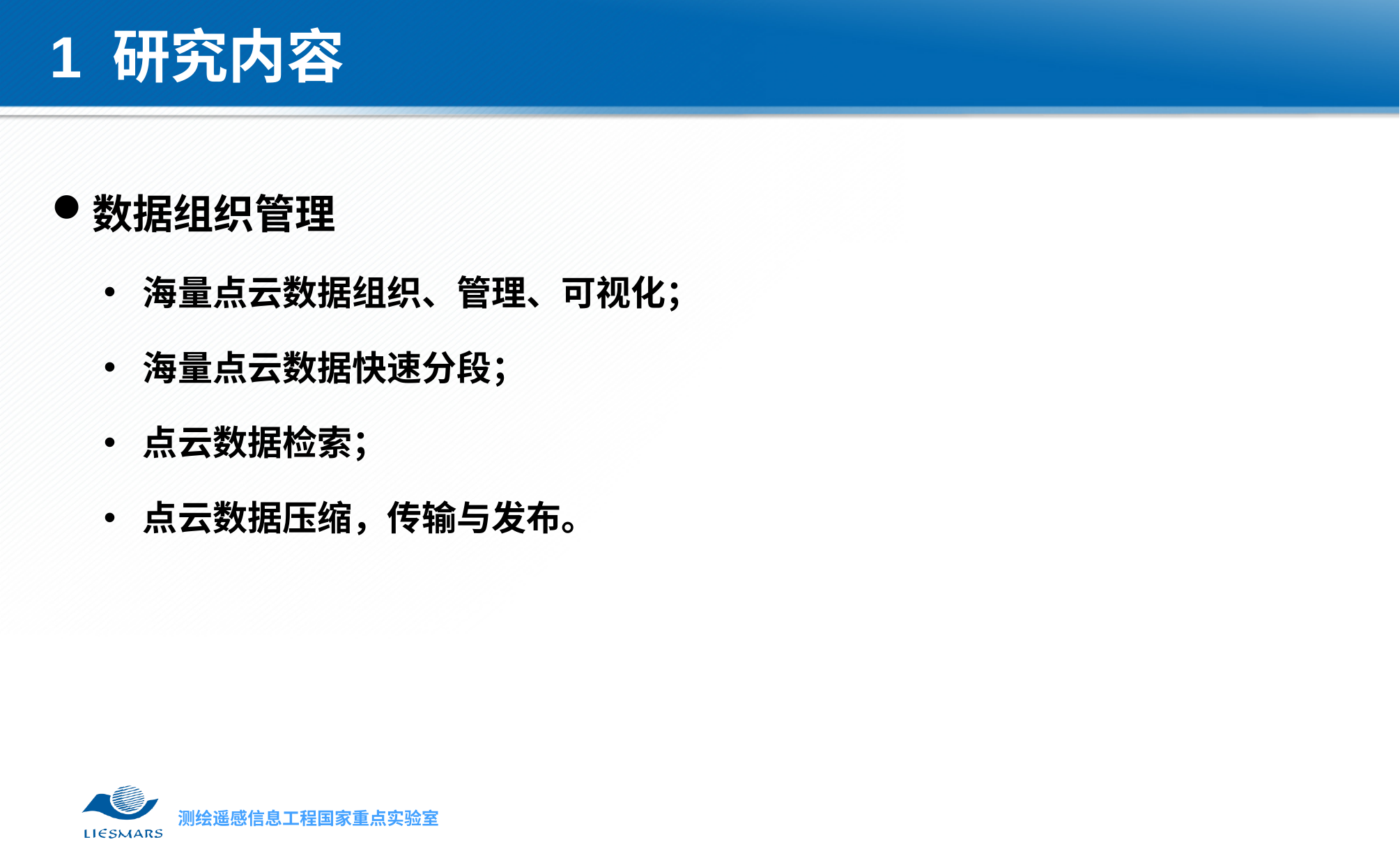

1 研究内容
数据组织管理
海量点云数据组织、管理、可视化；
海量点云数据快速分段；
点云数据检索；
点云数据压缩，传输与发布。